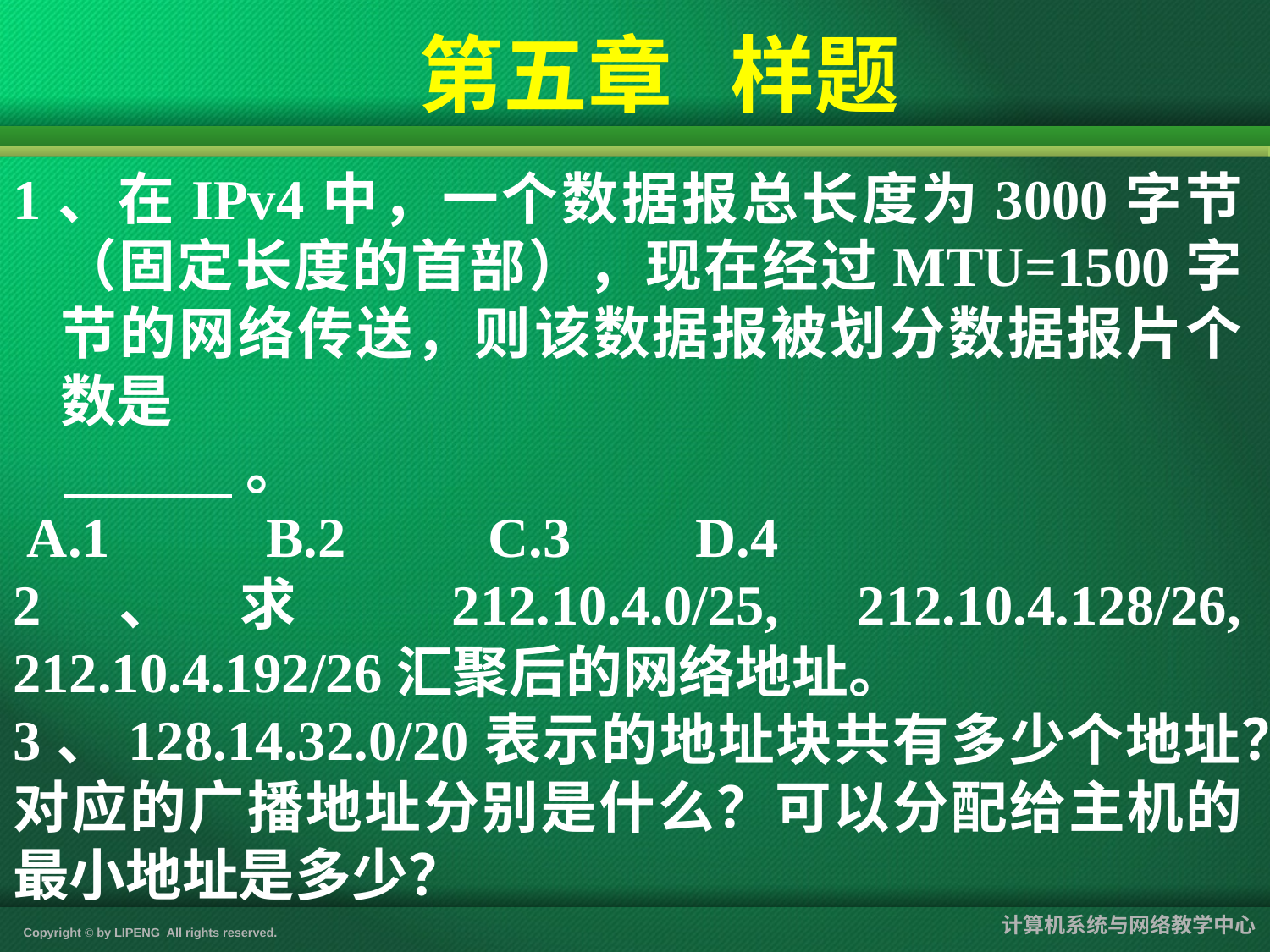

#
第五章   样题
1、在IPv4中，一个数据报总长度为3000字节（固定长度的首部），现在经过MTU=1500字节的网络传送，则该数据报被划分数据报片个数是
                 。
 A.1           B.2          C.3    	D.4
2、求 212.10.4.0/25, 212.10.4.128/26, 212.10.4.192/26汇聚后的网络地址。
3、128.14.32.0/20表示的地址块共有多少个地址？对应的广播地址分别是什么？可以分配给主机的最小地址是多少？